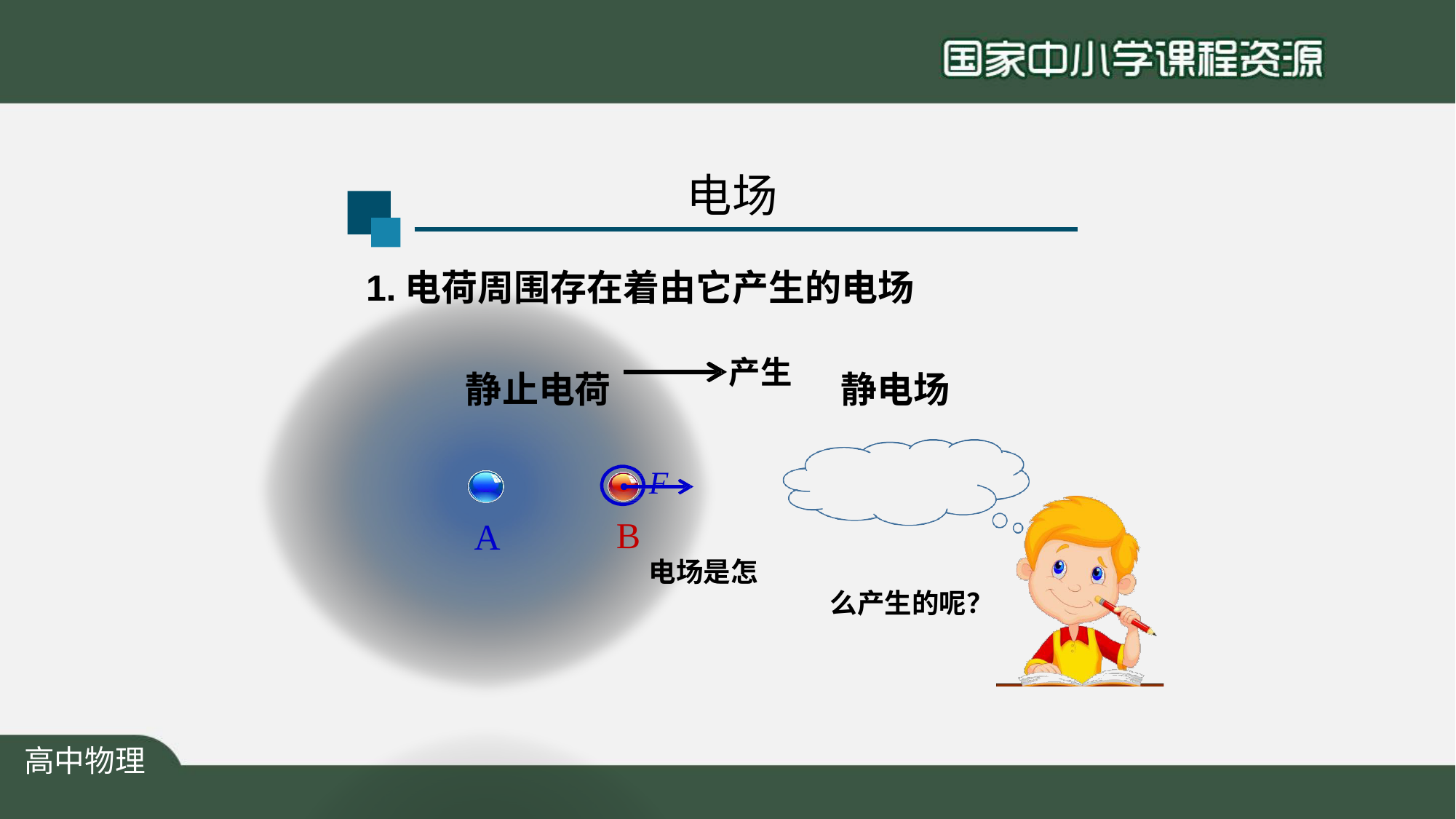

# 电场

1.电荷周围存在着由它产生的电场
静止电荷	产生	静电场
F	电场是怎
么产生的呢？

B
A
高中物理